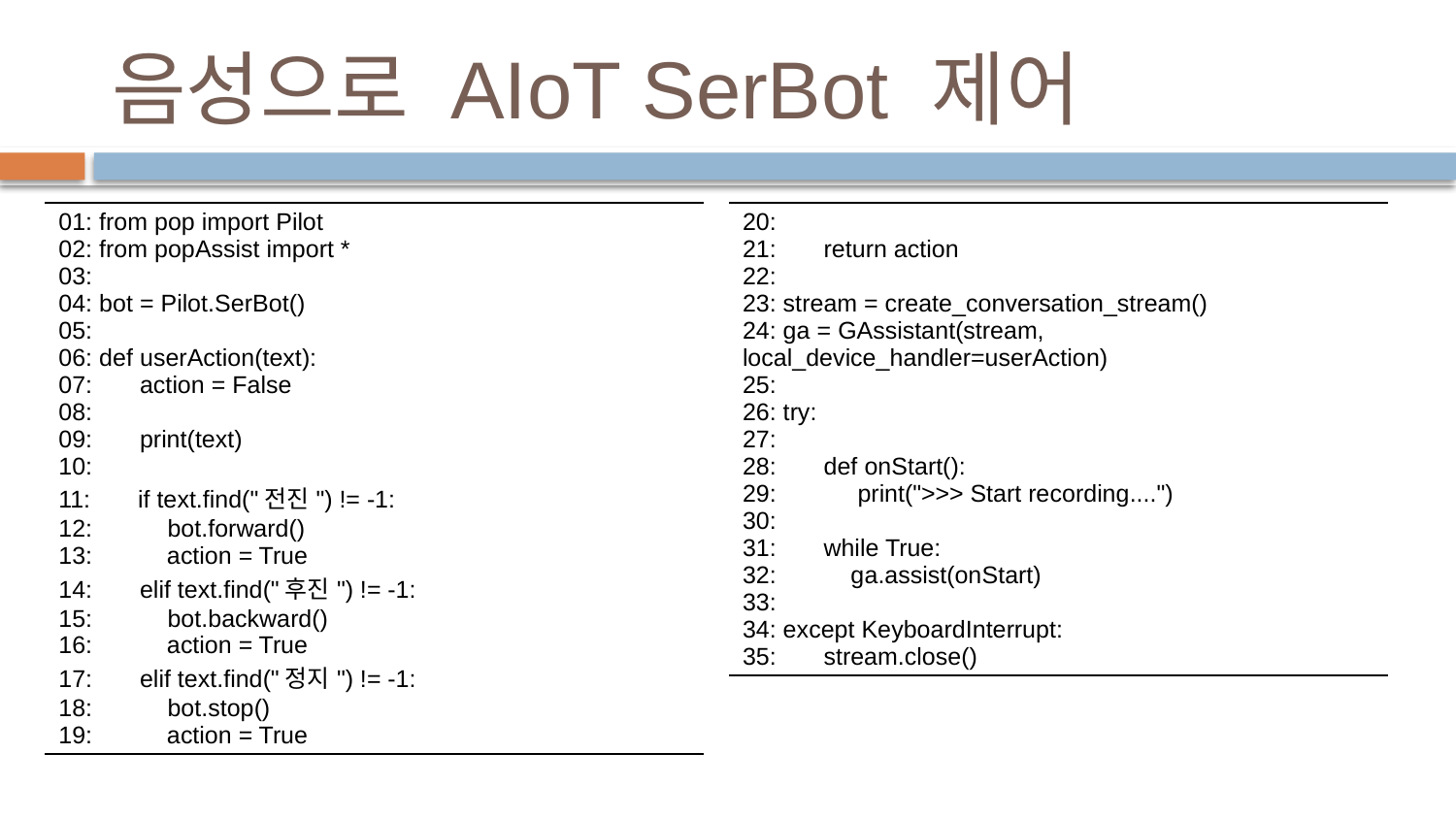

# 음성으로 AIoT SerBot 제어
| 01: from pop import Pilot 02: from popAssist import \* 03: 04: bot = Pilot.SerBot() 05: 06: def userAction(text): 07: action = False 08: 09: print(text) 10: 11: if text.find("전진") != -1: 12: bot.forward() 13: action = True 14: elif text.find("후진") != -1: 15: bot.backward() 16: action = True 17: elif text.find("정지") != -1: 18: bot.stop() 19: action = True |
| --- |
| 20: 21: return action 22: 23: stream = create\_conversation\_stream() 24: ga = GAssistant(stream, local\_device\_handler=userAction) 25: 26: try: 27: 28: def onStart(): 29: print(">>> Start recording....") 30: 31: while True: 32: ga.assist(onStart) 33: 34: except KeyboardInterrupt: 35: stream.close() |
| --- |